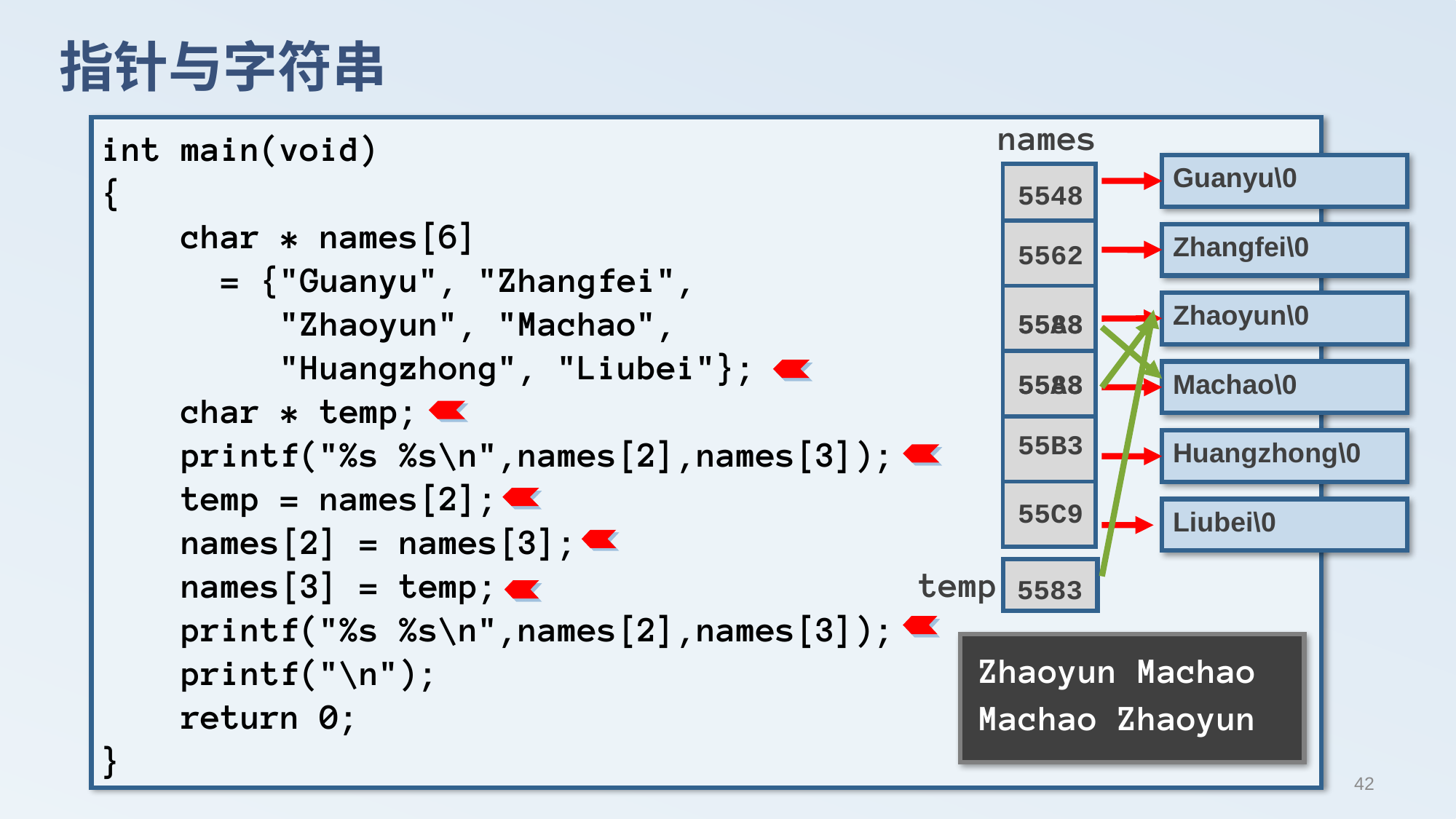

# 指针与字符串
names
int main(void)
{
    char * names[6]
      = {"Guanyu", "Zhangfei",
         "Zhaoyun", "Machao",
         "Huangzhong", "Liubei"};
    char * temp;
    printf("%s %s\n",names[2],names[3]);
    temp = names[2];
    names[2] = names[3];
    names[3] = temp;
    printf("%s %s\n",names[2],names[3]);
    printf("\n");
    return 0;
}
Guanyu\0
|  |
| --- |
|  |
|  |
|  |
|  |
|  |
5548

Zhangfei\0
5562

Zhaoyun\0
5583
55A8

Machao\0
55A8
5583

55B3
Huangzhong\0

55C9
Liubei\0

temp

5583

Zhaoyun Machao
Machao Zhaoyun